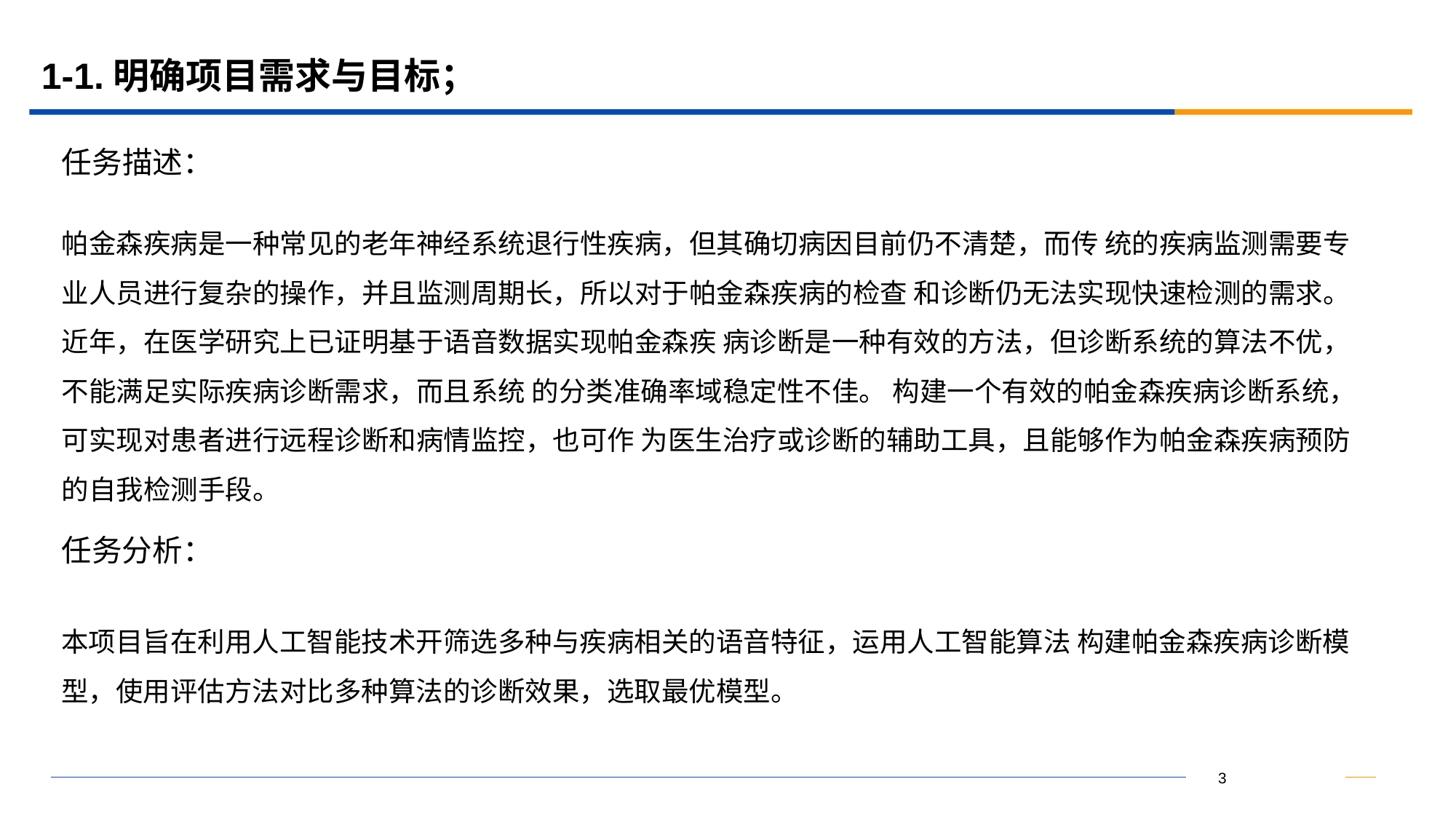

# 1-1.明确项目需求与目标；
任务描述：
帕金森疾病是一种常见的老年神经系统退行性疾病，但其确切病因目前仍不清楚，而传 统的疾病监测需要专业人员进行复杂的操作，并且监测周期长，所以对于帕金森疾病的检查 和诊断仍无法实现快速检测的需求。近年，在医学研究上已证明基于语音数据实现帕金森疾 病诊断是一种有效的方法，但诊断系统的算法不优，不能满足实际疾病诊断需求，而且系统 的分类准确率域稳定性不佳。 构建一个有效的帕金森疾病诊断系统，可实现对患者进行远程诊断和病情监控，也可作 为医生治疗或诊断的辅助工具，且能够作为帕金森疾病预防的自我检测手段。
任务分析：
本项目旨在利用人工智能技术开筛选多种与疾病相关的语音特征，运用人工智能算法 构建帕金森疾病诊断模型，使用评估方法对比多种算法的诊断效果，选取最优模型。